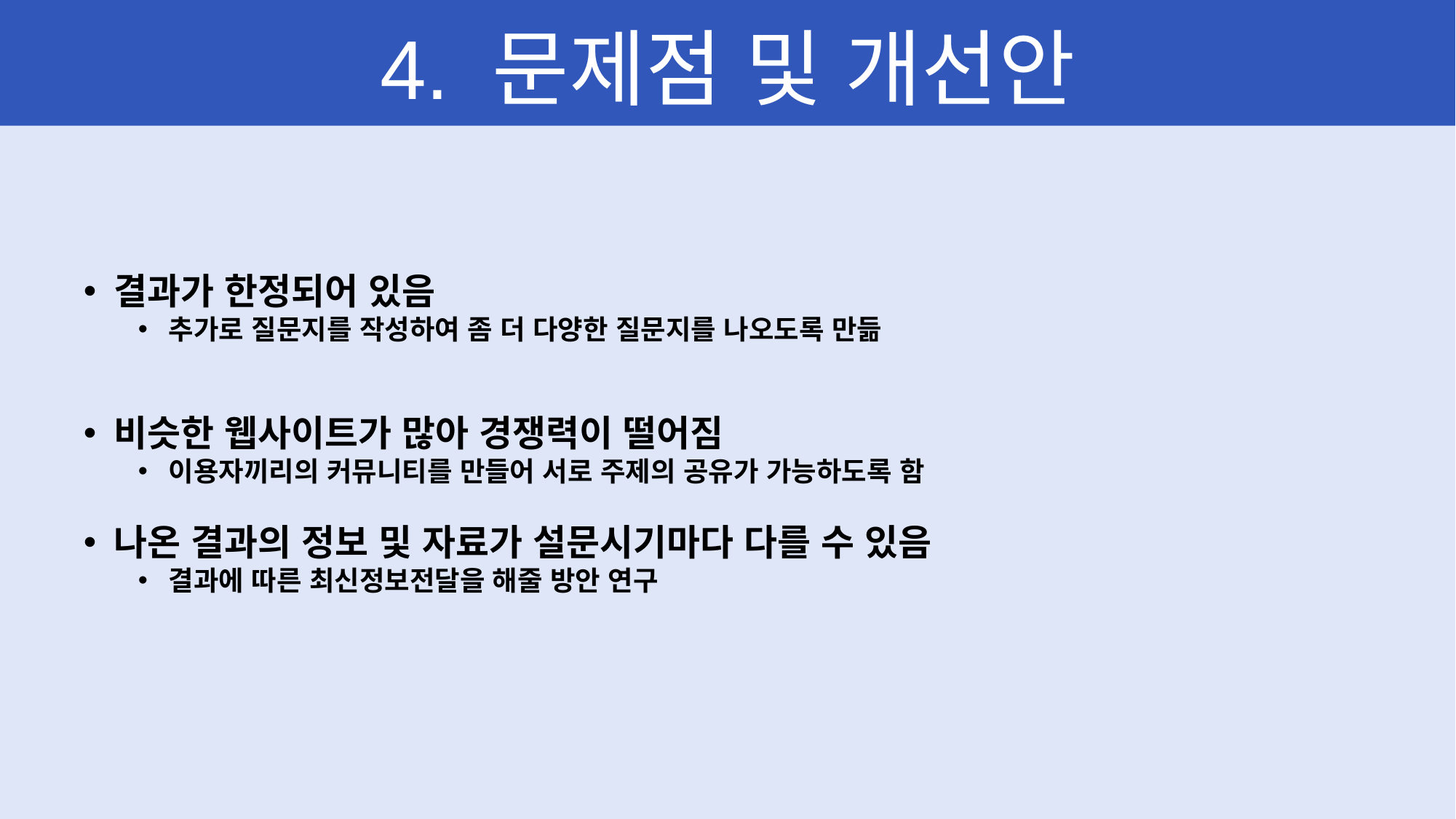

# 4. 문제점 및 개선안

결과가 한정되어 있음
추가로 질문지를 작성하여 좀 더 다양한 질문지를 나오도록 만듦

비슷한 웹사이트가 많아 경쟁력이 떨어짐
이용자끼리의 커뮤니티를 만들어 서로 주제의 공유가 가능하도록 함

나온 결과의 정보 및 자료가 설문시기마다 다를 수 있음
결과에 따른 최신정보전달을 해줄 방안 연구